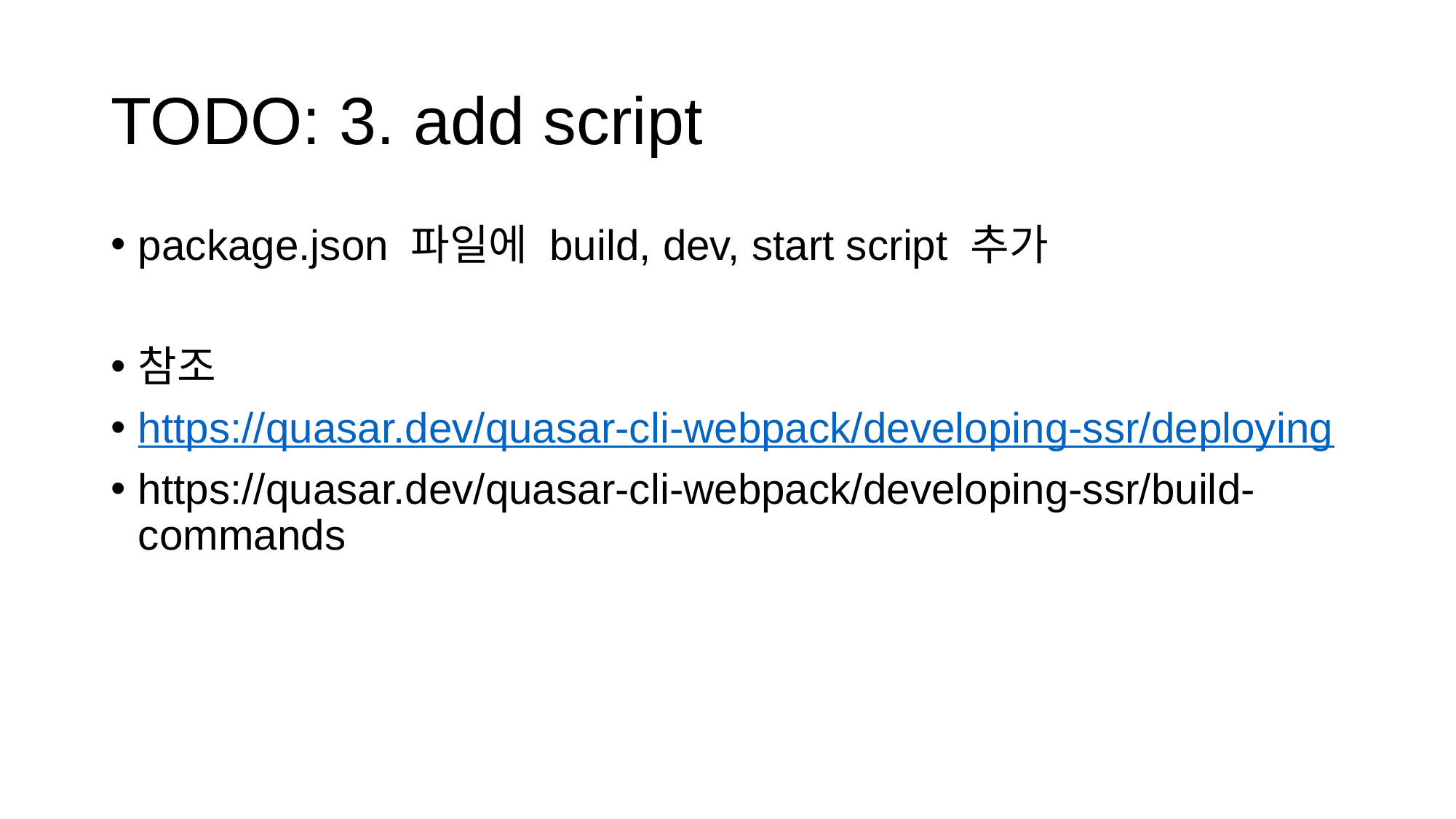

# TODO: 3. add script
package.json 파일에 build, dev, start script 추가

참조
https://quasar.dev/quasar-cli-webpack/developing-ssr/deploying
https://quasar.dev/quasar-cli-webpack/developing-ssr/build-commands